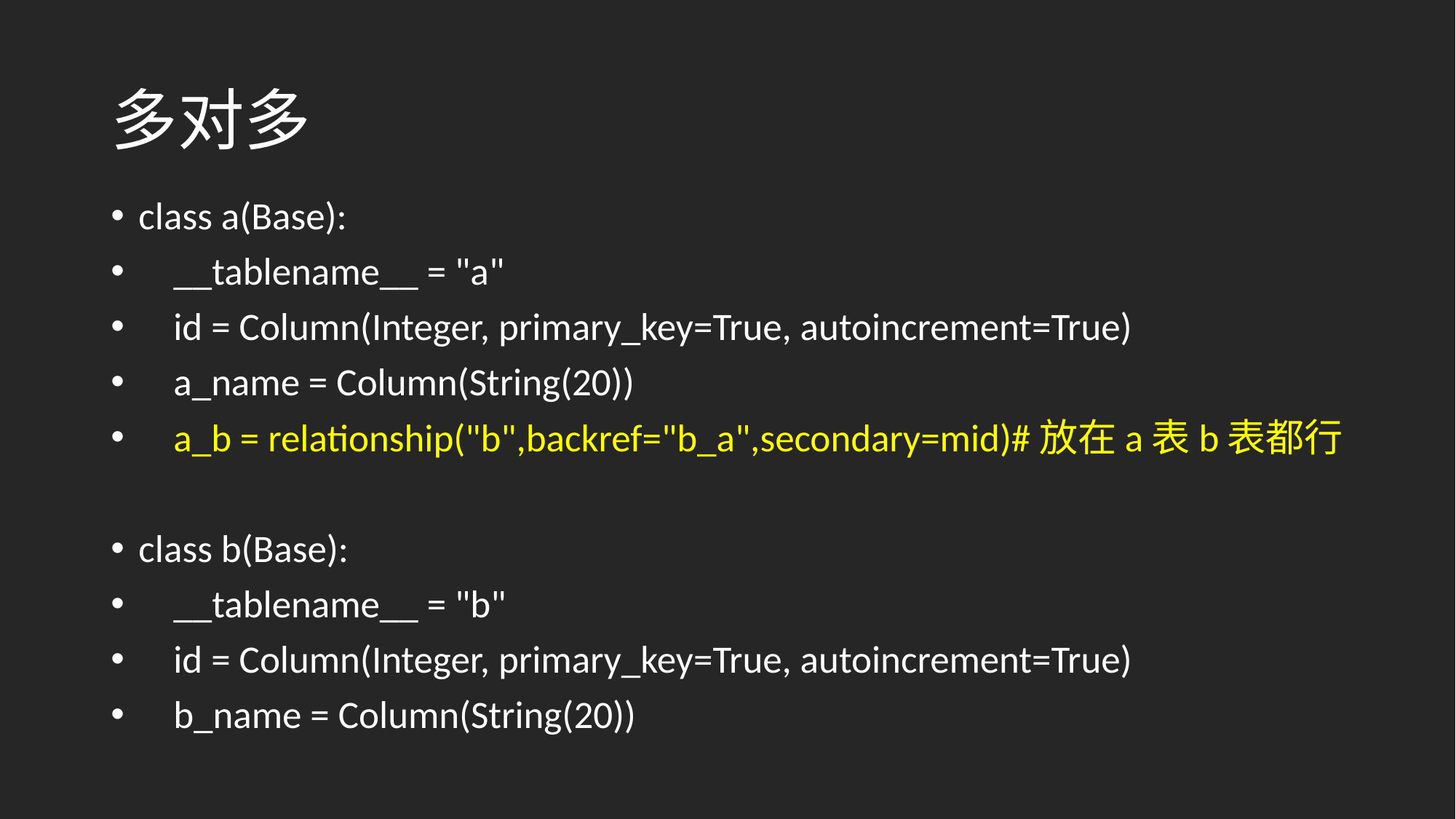

# 多对多
class a(Base):
    __tablename__ = "a"
    id = Column(Integer, primary_key=True, autoincrement=True)
    a_name = Column(String(20))
    a_b = relationship("b",backref="b_a",secondary=mid)#放在a表b表都行

class b(Base):
    __tablename__ = "b"
    id = Column(Integer, primary_key=True, autoincrement=True)
    b_name = Column(String(20))